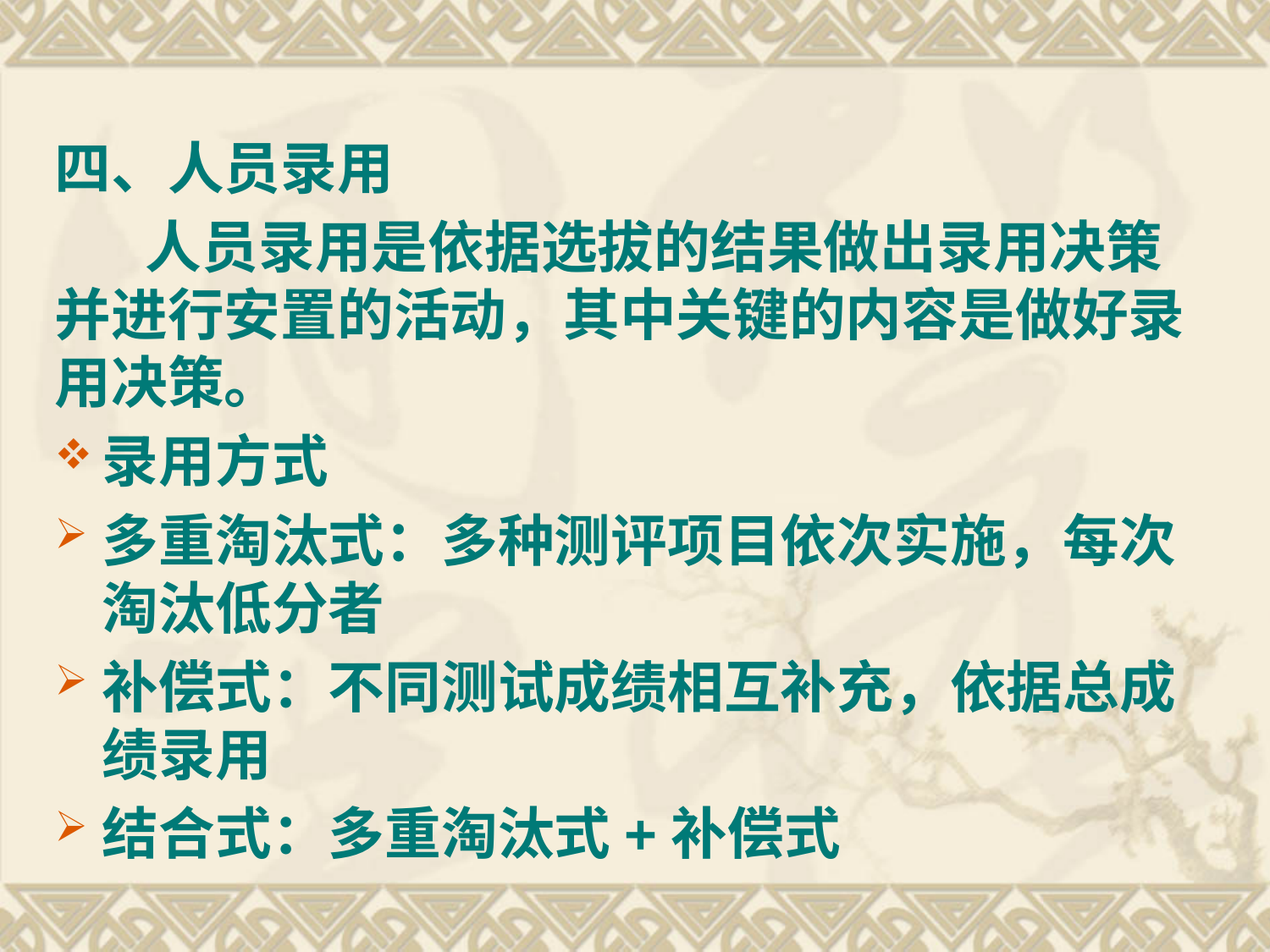

四、人员录用
      人员录用是依据选拔的结果做出录用决策并进行安置的活动，其中关键的内容是做好录用决策。
录用方式
多重淘汰式：多种测评项目依次实施，每次淘汰低分者
补偿式：不同测试成绩相互补充，依据总成绩录用
结合式：多重淘汰式+补偿式